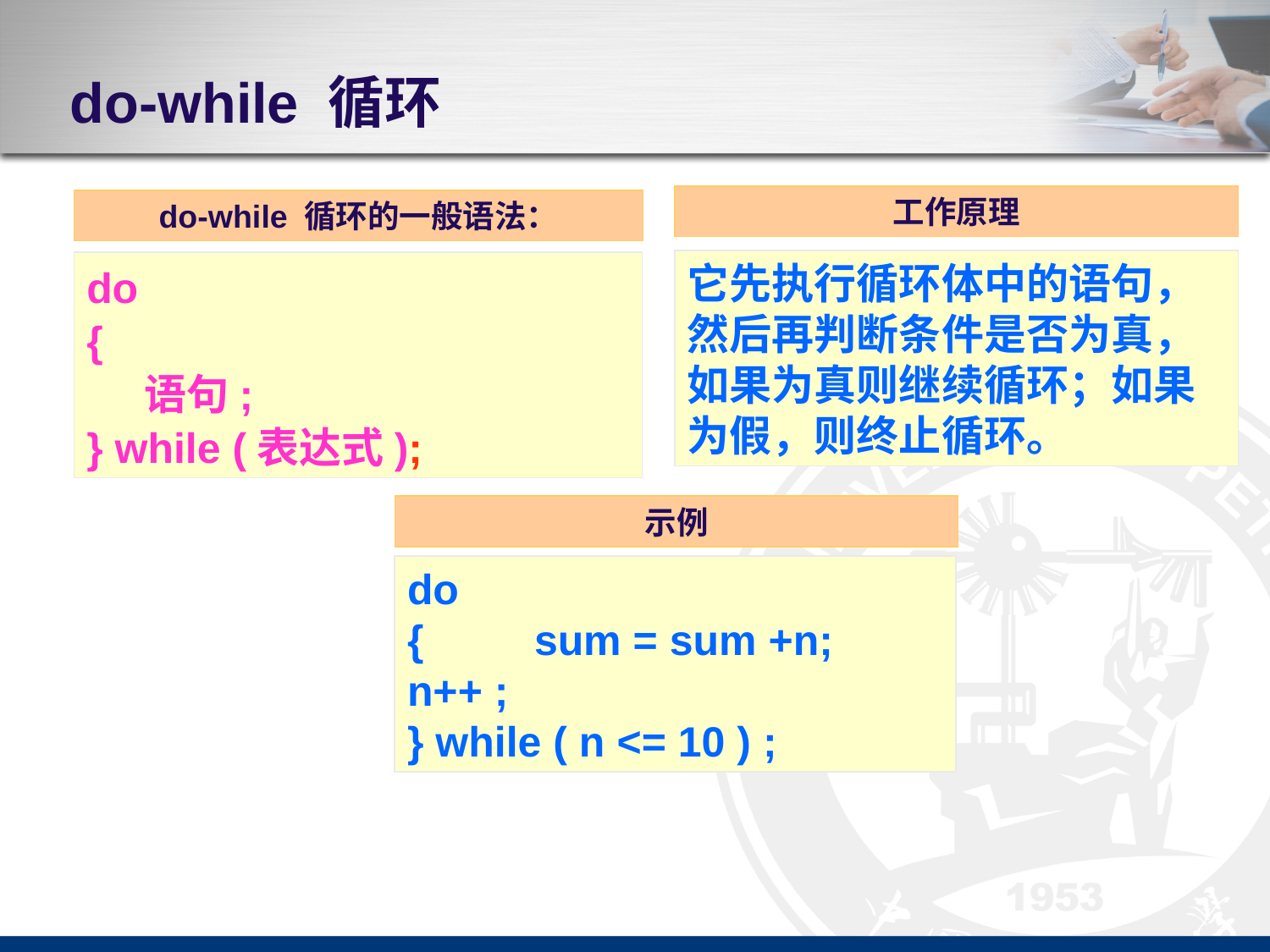

# do-while 循环
工作原理
do-while 循环的一般语法：
它先执行循环体中的语句，然后再判断条件是否为真，如果为真则继续循环；如果为假，则终止循环。
do
{
     语句;
} while (表达式);
示例
do
{	sum = sum +n; 	n++ ;
} while ( n <= 10 ) ;